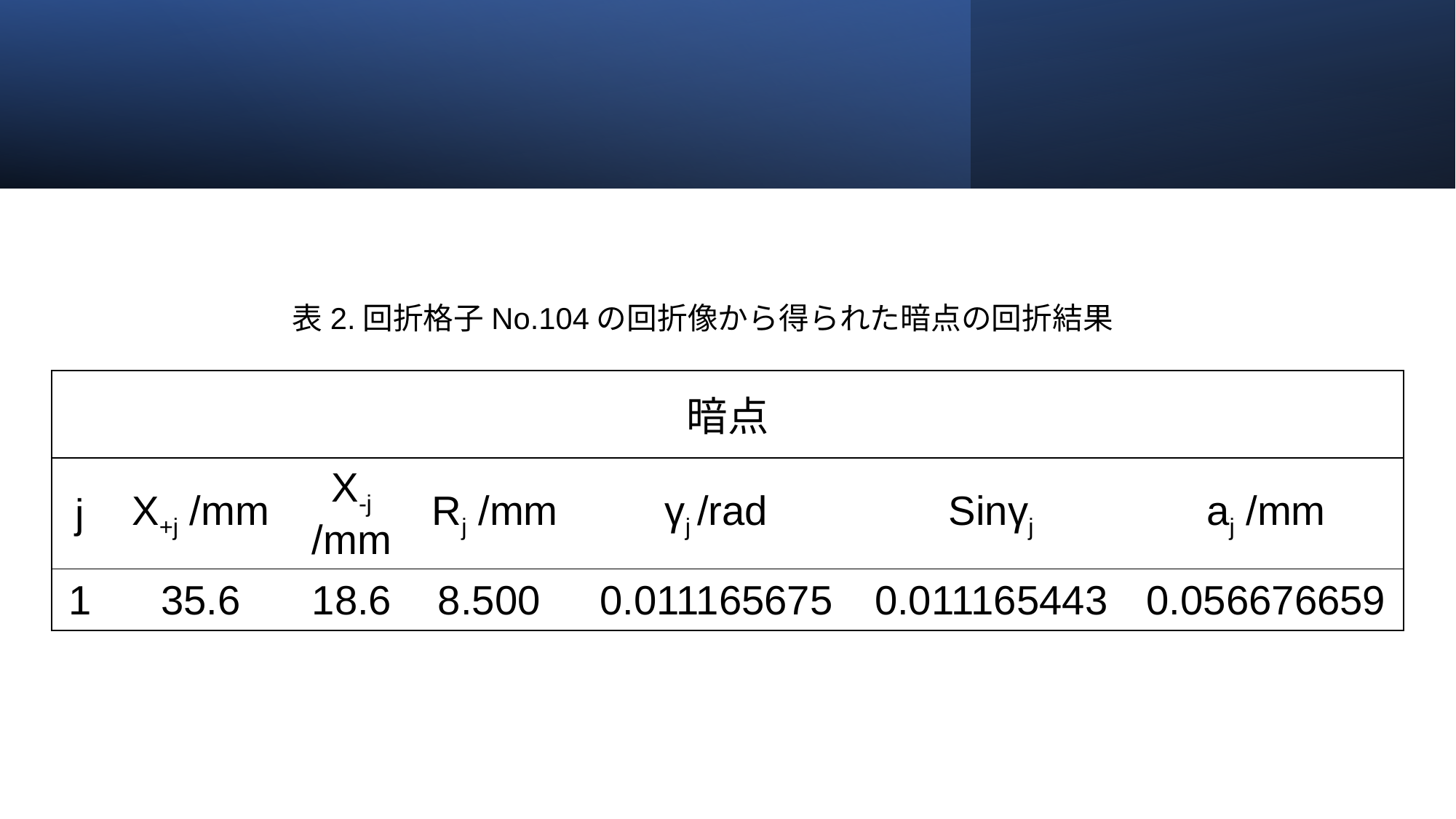

表2.回折格子No.104の回折像から得られた暗点の回折結果
| 暗点 |  |  |  |  |  |  |
| --- | --- | --- | --- | --- | --- | --- |
| j | X+j /mm | X-j /mm | Rj /mm | γj /rad | Sinγj | aj /mm |
| 1 | 35.6 | 18.6 | 8.500 | 0.011165675 | 0.011165443 | 0.056676659 |